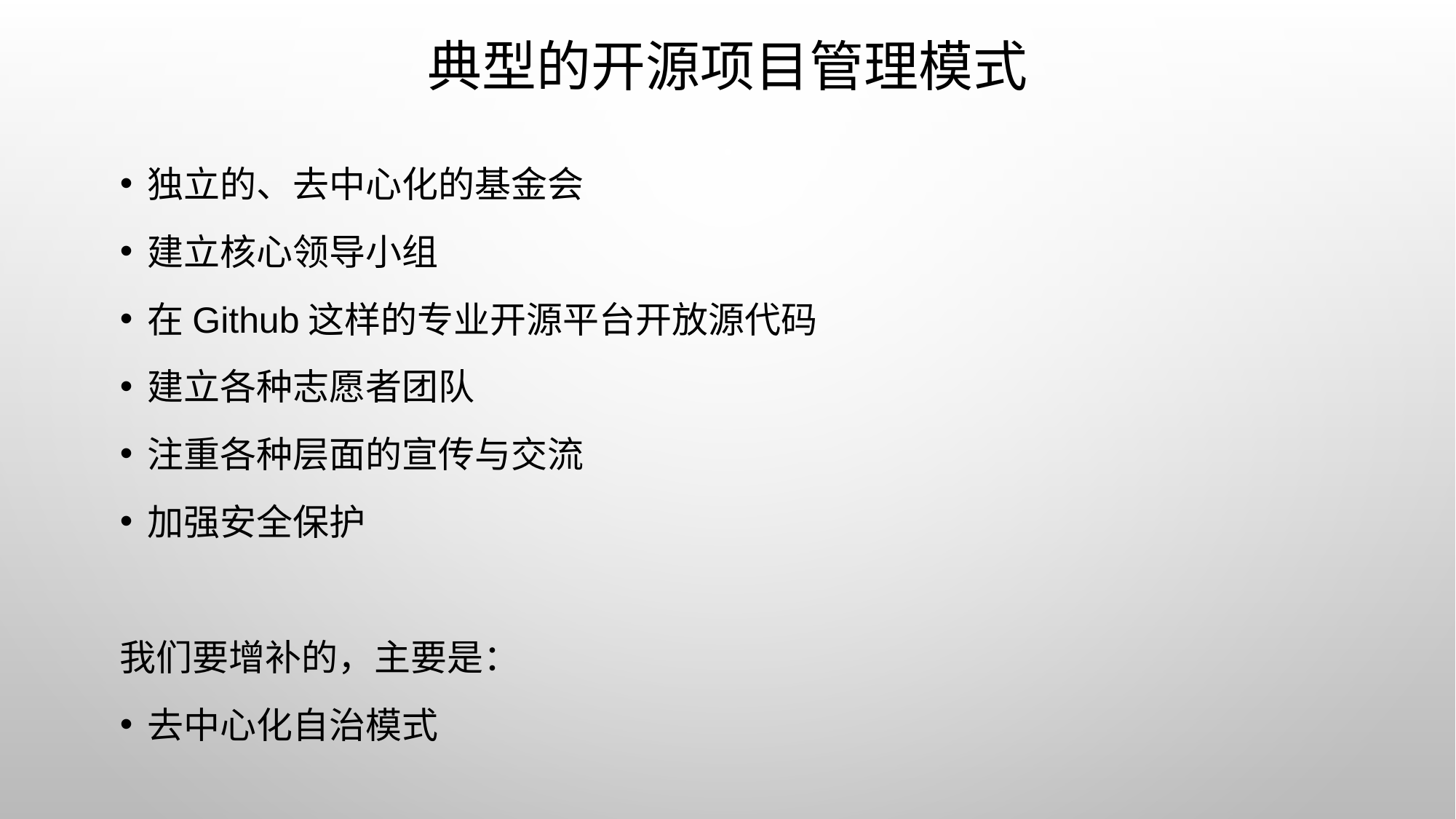

# 典型的开源项目管理模式
独立的、去中心化的基金会
建立核心领导小组
在Github这样的专业开源平台开放源代码
建立各种志愿者团队
注重各种层面的宣传与交流
加强安全保护

我们要增补的，主要是：
去中心化自治模式